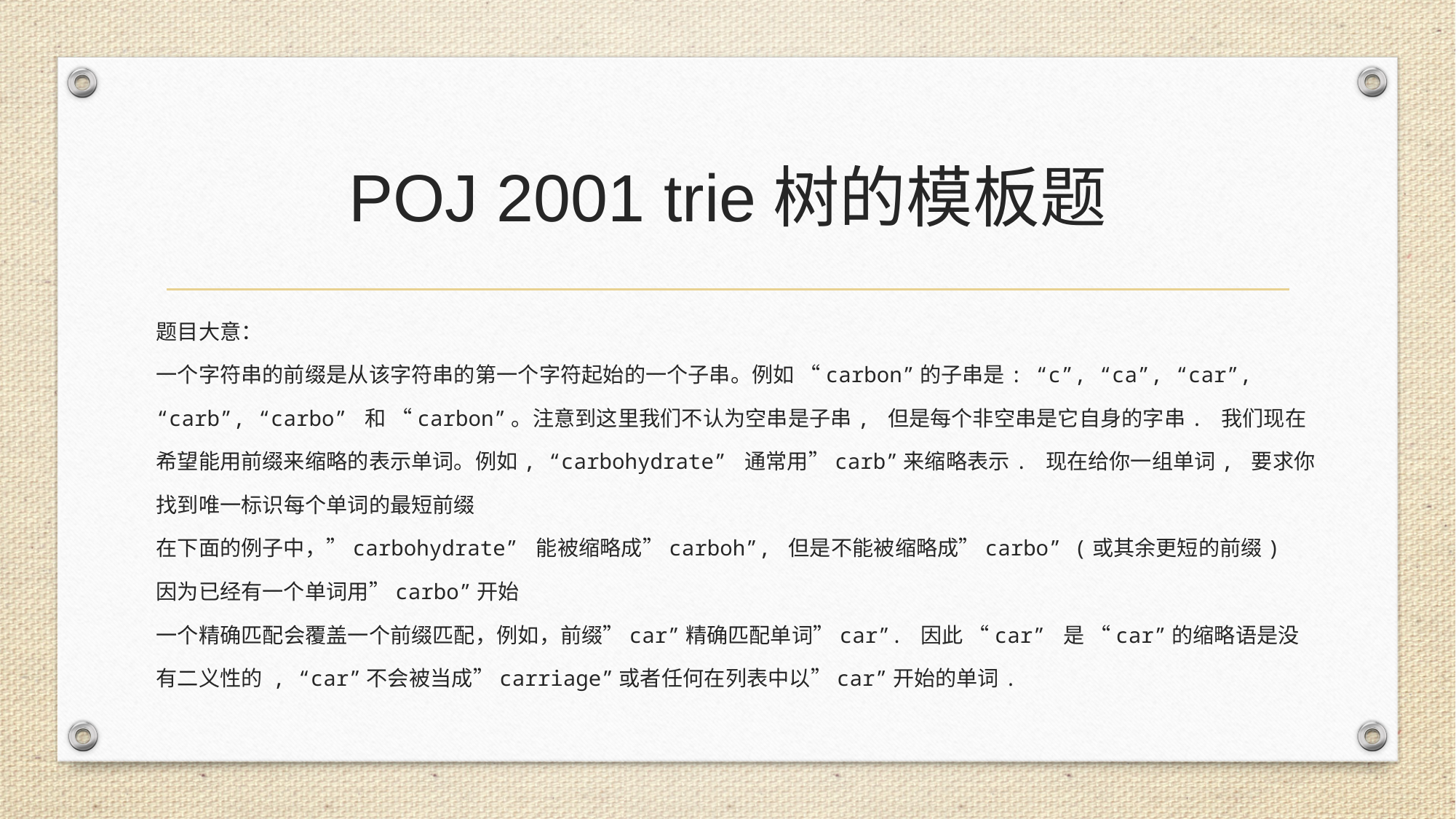

# POJ 2001 trie树的模板题
题目大意：
一个字符串的前缀是从该字符串的第一个字符起始的一个子串。例如 “carbon”的子串是: “c”, “ca”, “car”, “carb”, “carbo” 和 “carbon”。注意到这里我们不认为空串是子串, 但是每个非空串是它自身的字串. 我们现在希望能用前缀来缩略的表示单词。例如, “carbohydrate” 通常用”carb”来缩略表示. 现在给你一组单词, 要求你找到唯一标识每个单词的最短前缀 
在下面的例子中，”carbohydrate” 能被缩略成”carboh”, 但是不能被缩略成”carbo” (或其余更短的前缀) 因为已经有一个单词用”carbo”开始 
一个精确匹配会覆盖一个前缀匹配，例如，前缀”car”精确匹配单词”car”. 因此 “car” 是 “car”的缩略语是没有二义性的 , “car”不会被当成”carriage”或者任何在列表中以”car”开始的单词.